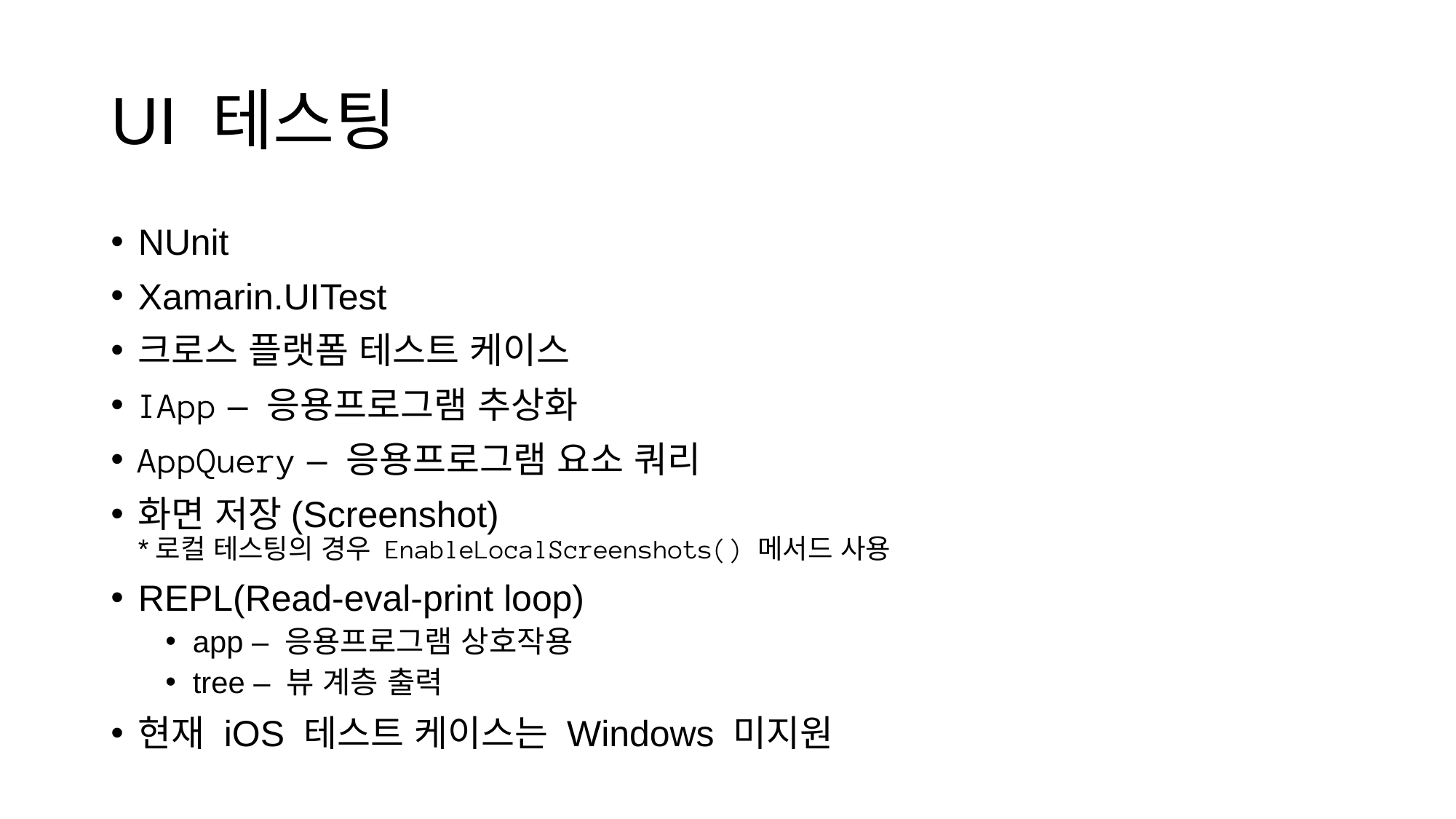

# UI 테스팅
NUnit
Xamarin.UITest
크로스 플랫폼 테스트 케이스
IApp – 응용프로그램 추상화
AppQuery – 응용프로그램 요소 쿼리
화면 저장(Screenshot)
*로컬 테스팅의 경우 EnableLocalScreenshots() 메서드 사용
REPL(Read-eval-print loop)
app – 응용프로그램 상호작용
tree – 뷰 계층 출력
현재 iOS 테스트 케이스는 Windows 미지원